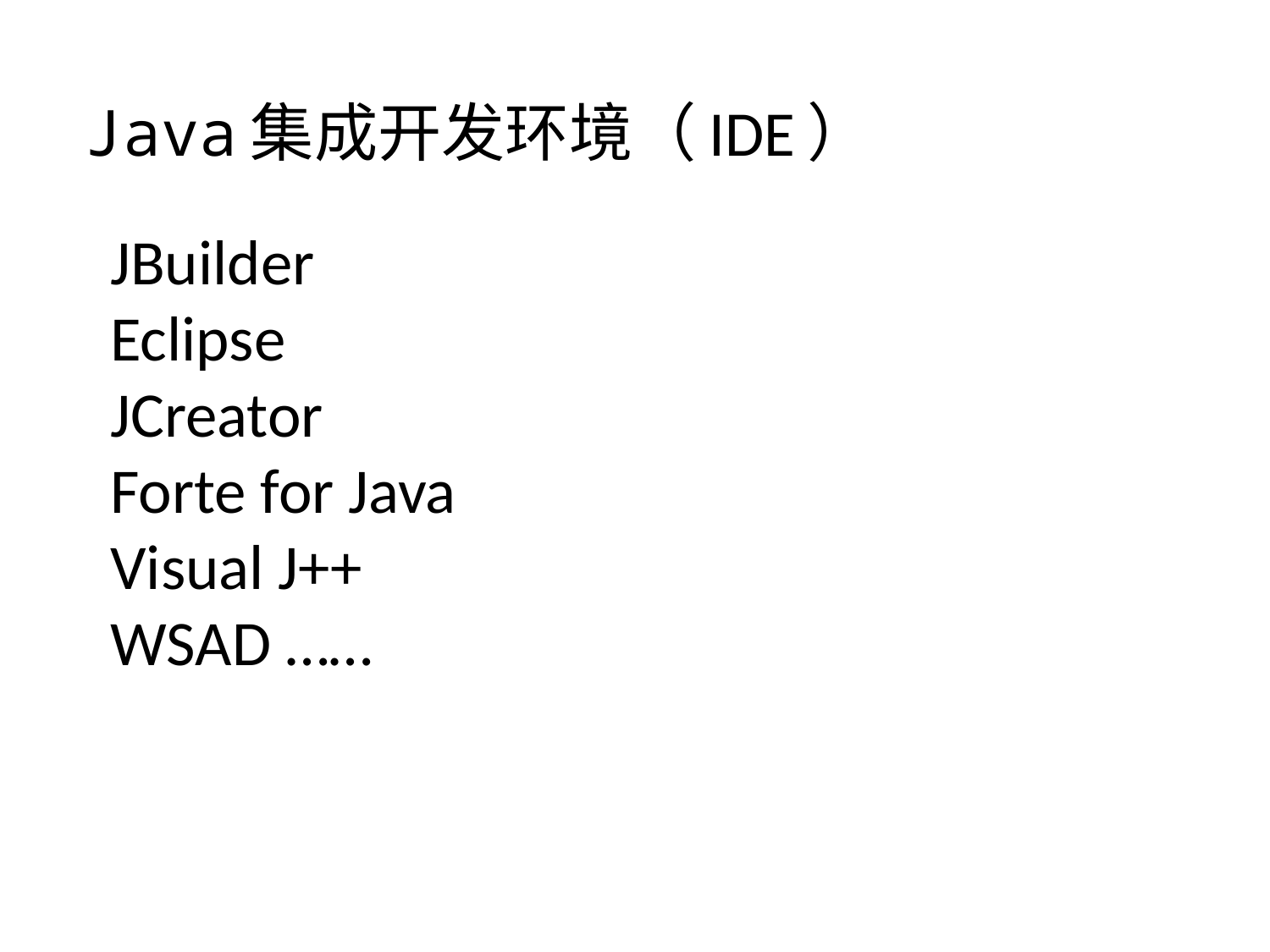

Java集成开发环境（IDE）
JBuilder
Eclipse
JCreator
Forte for Java
Visual J++
WSAD ……